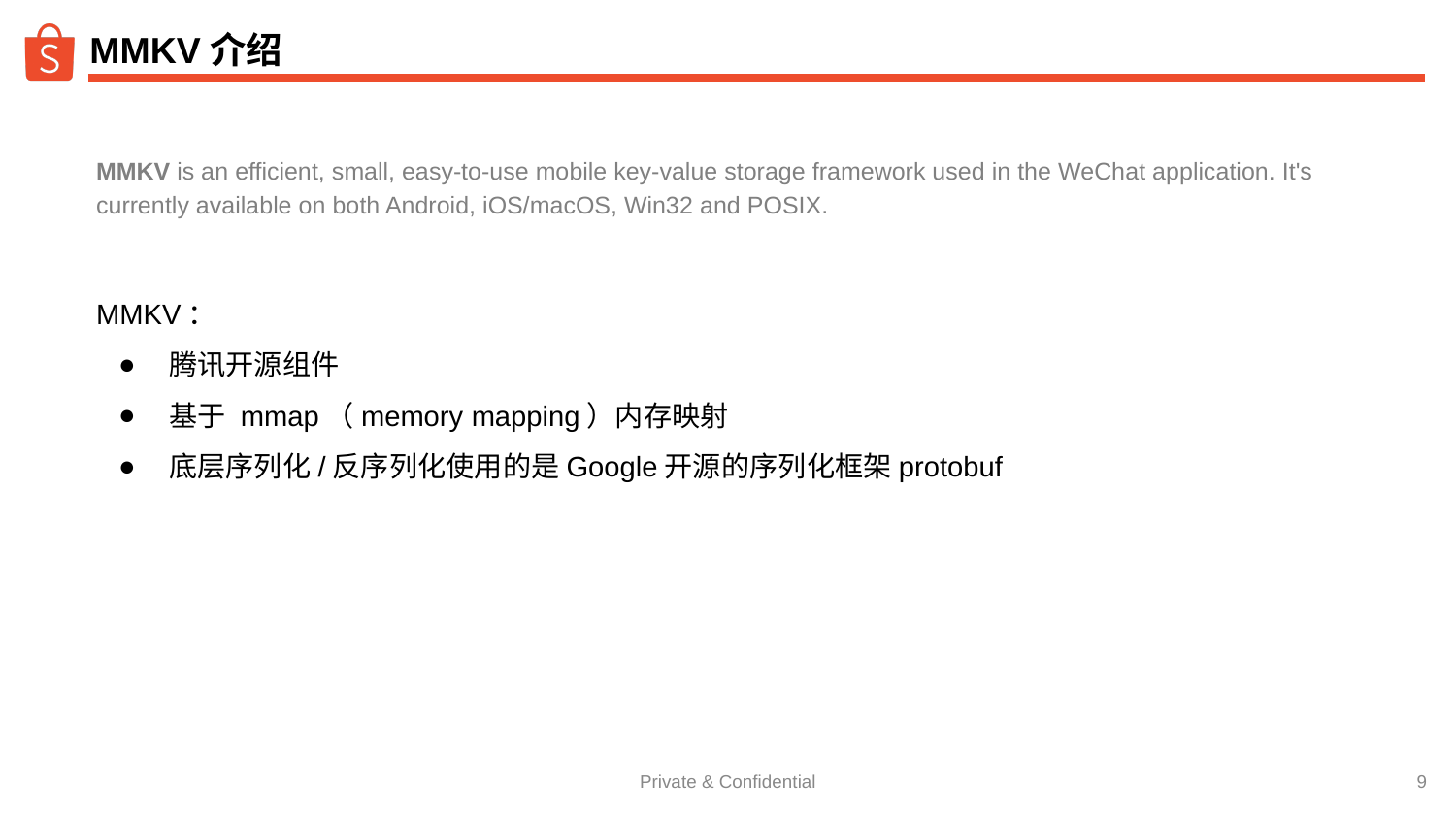

# MMKV介绍
MMKV is an efficient, small, easy-to-use mobile key-value storage framework used in the WeChat application. It's currently available on both Android, iOS/macOS, Win32 and POSIX.
MMKV：
腾讯开源组件
基于 mmap（memory mapping）内存映射
底层序列化/反序列化使用的是Google开源的序列化框架protobuf
9